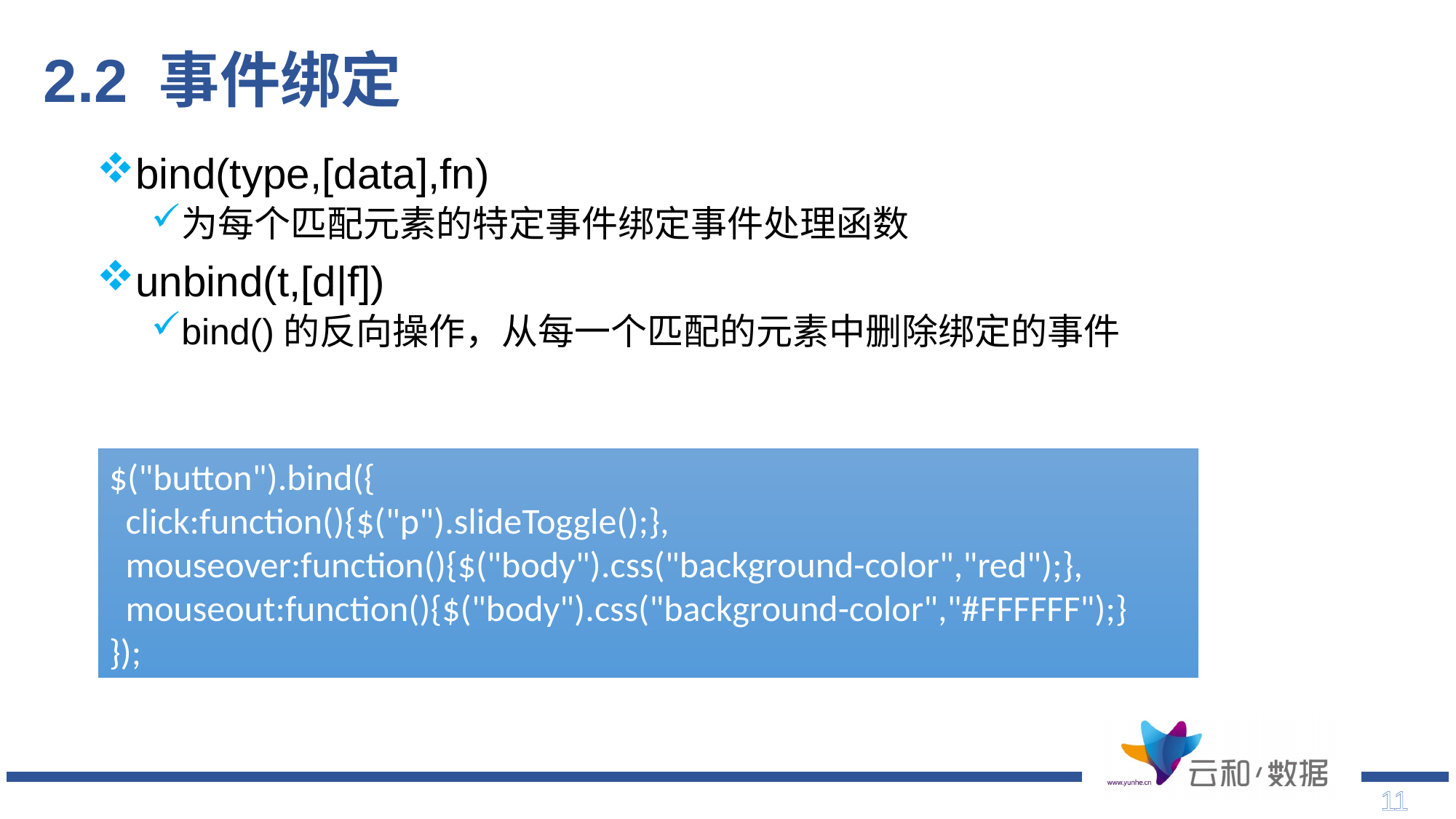

# 2.2 事件绑定
bind(type,[data],fn)
为每个匹配元素的特定事件绑定事件处理函数
unbind(t,[d|f])
bind()的反向操作，从每一个匹配的元素中删除绑定的事件
$("button").bind({
  click:function(){$("p").slideToggle();},
  mouseover:function(){$("body").css("background-color","red");},
  mouseout:function(){$("body").css("background-color","#FFFFFF");}
});